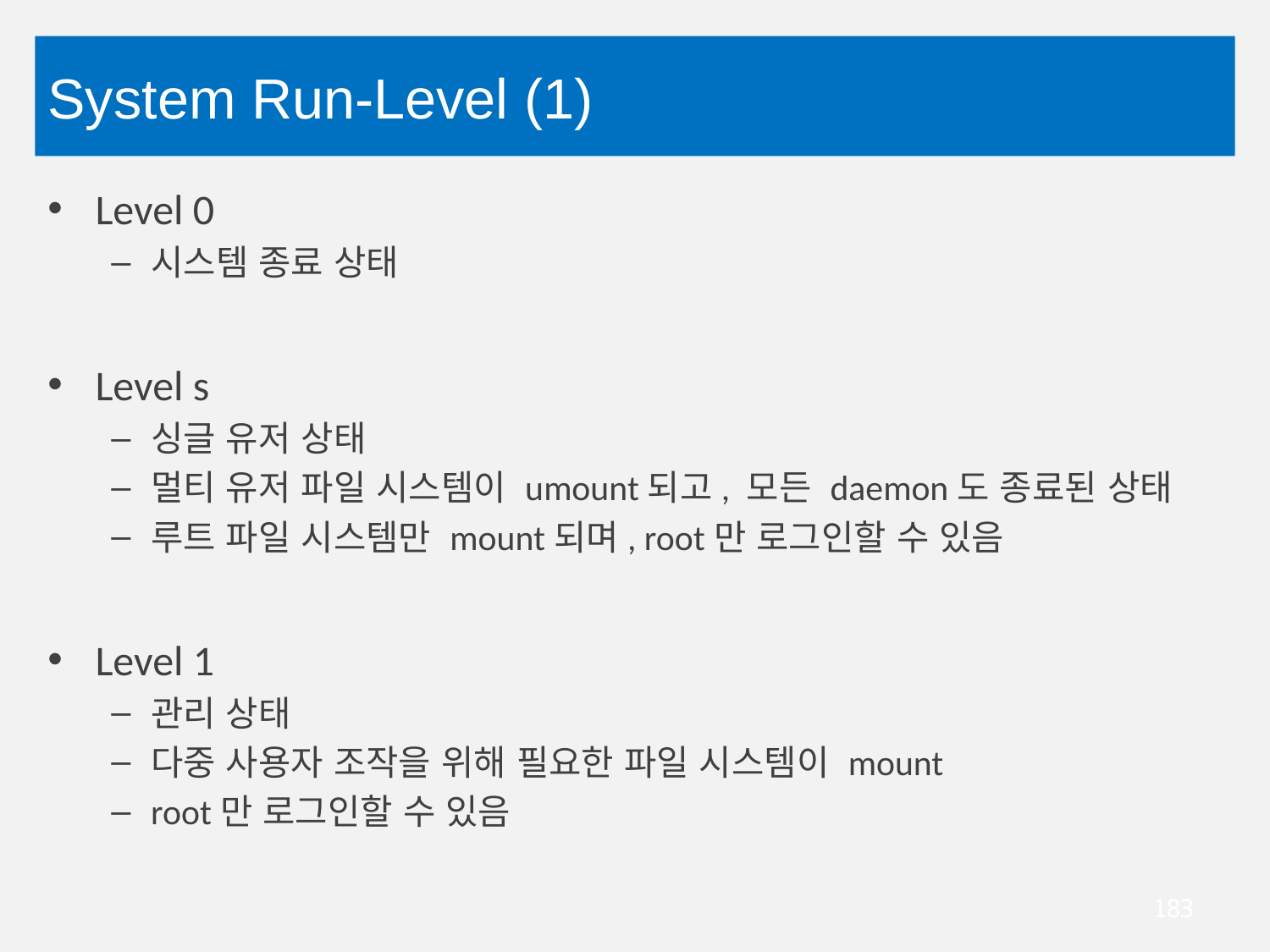

# System Run-Level (1)
Level 0
시스템 종료 상태

Level s
싱글 유저 상태
멀티 유저 파일 시스템이 umount되고, 모든 daemon도 종료된 상태
루트 파일 시스템만 mount되며, root만 로그인할 수 있음

Level 1
관리 상태
다중 사용자 조작을 위해 필요한 파일 시스템이 mount
root만 로그인할 수 있음
183